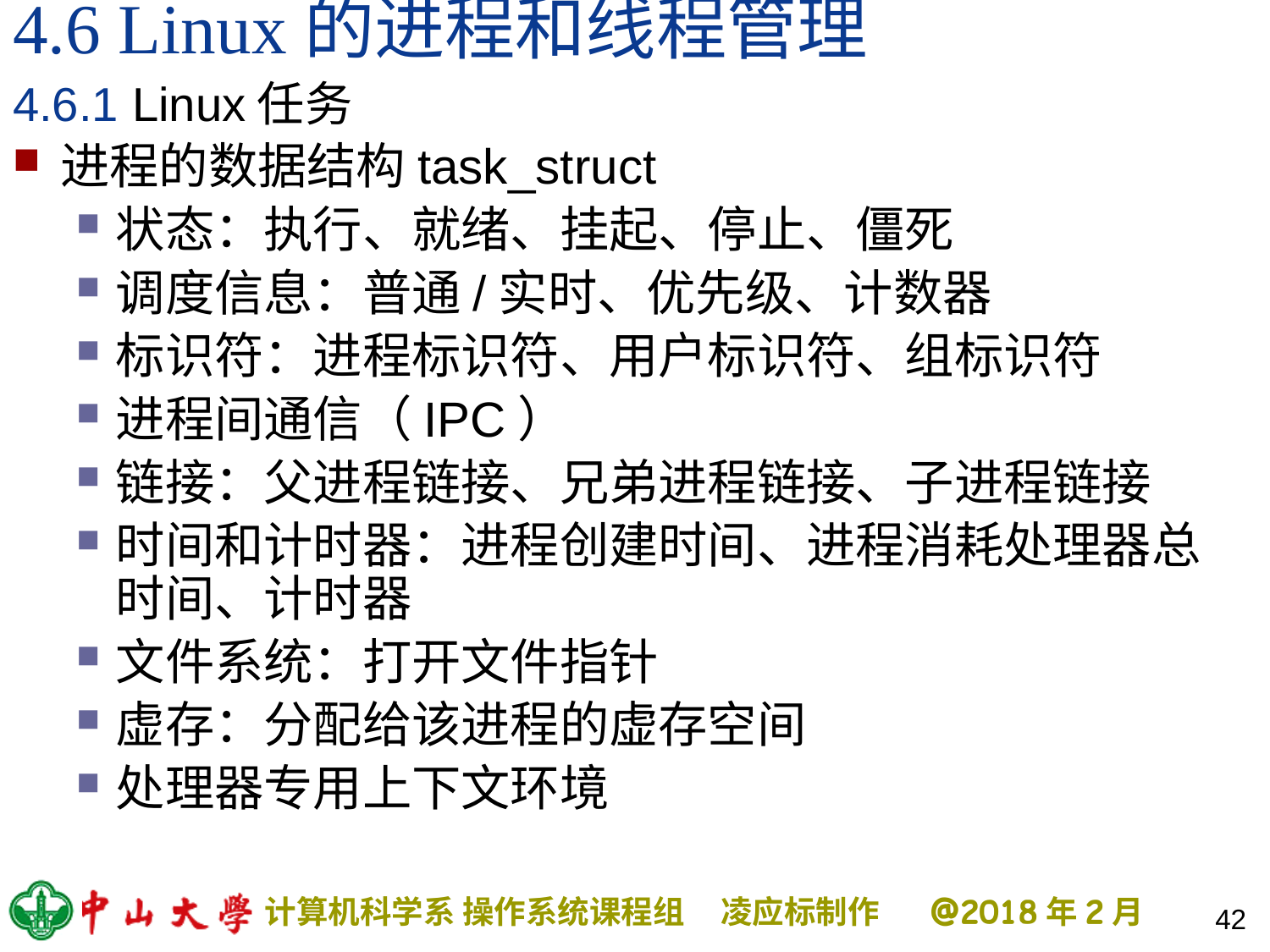

# 4.6 Linux的进程和线程管理
4.6.1 Linux任务
进程的数据结构task_struct
状态：执行、就绪、挂起、停止、僵死
调度信息：普通/实时、优先级、计数器
标识符：进程标识符、用户标识符、组标识符
进程间通信（IPC）
链接：父进程链接、兄弟进程链接、子进程链接
时间和计时器：进程创建时间、进程消耗处理器总时间、计时器
文件系统：打开文件指针
虚存：分配给该进程的虚存空间
处理器专用上下文环境
42